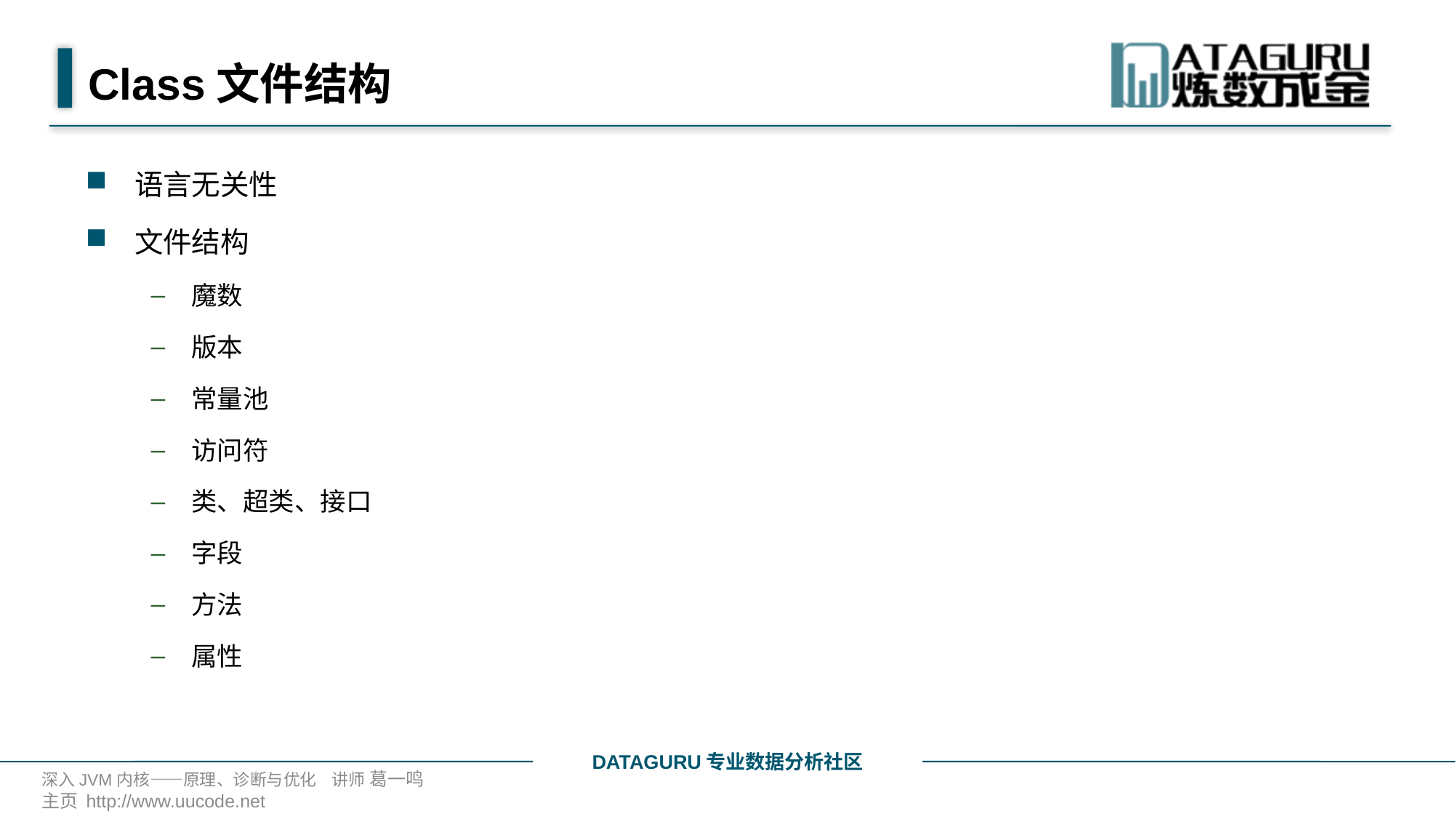

# Class文件结构
语言无关性
文件结构
魔数
版本
常量池
访问符
类、超类、接口
字段
方法
属性